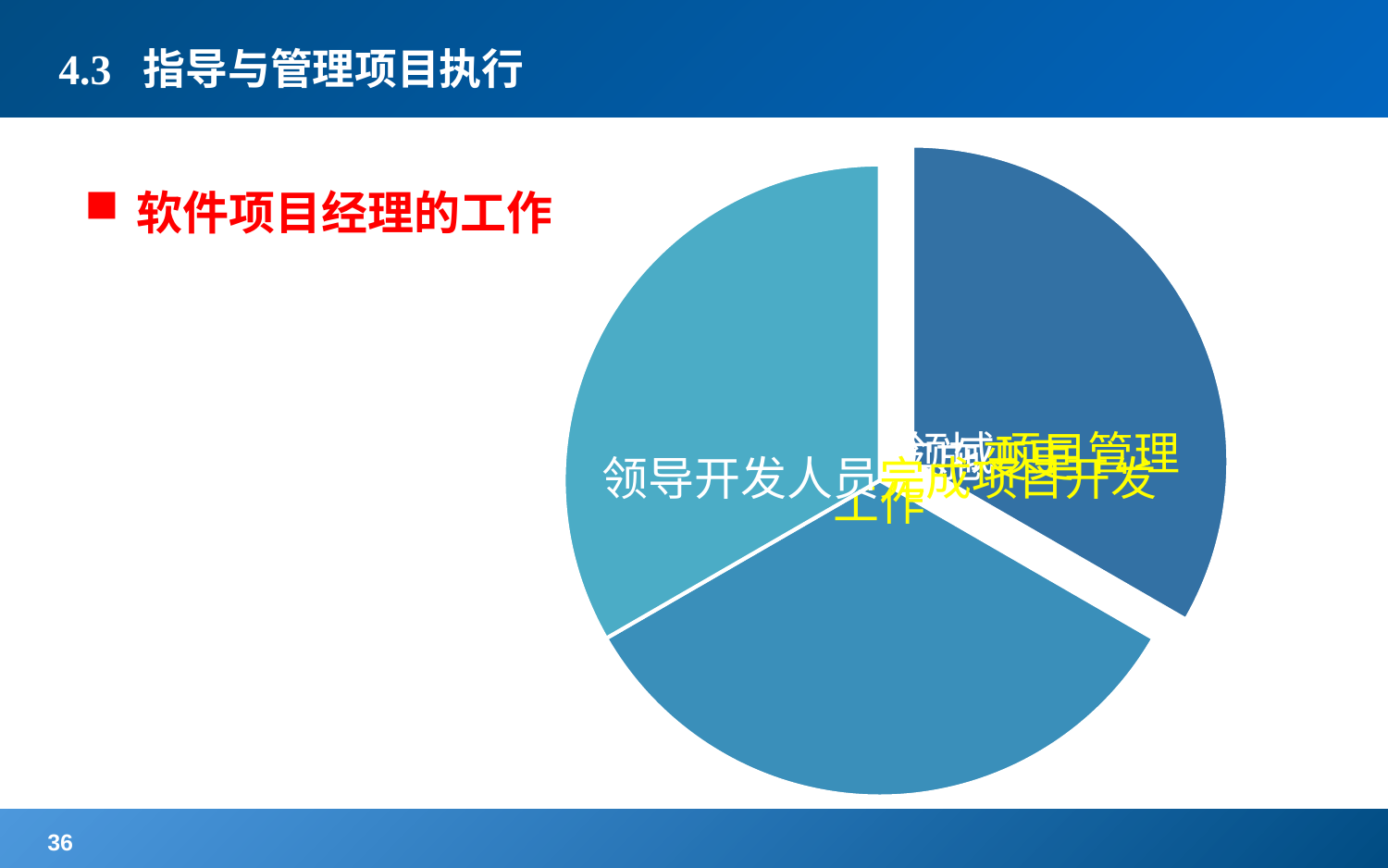

# 4.3  指导与管理项目执行
提出并实施变更
领导完成各知识领域项目管理工作
领导开发人员完成项目开发
软件项目经理的工作